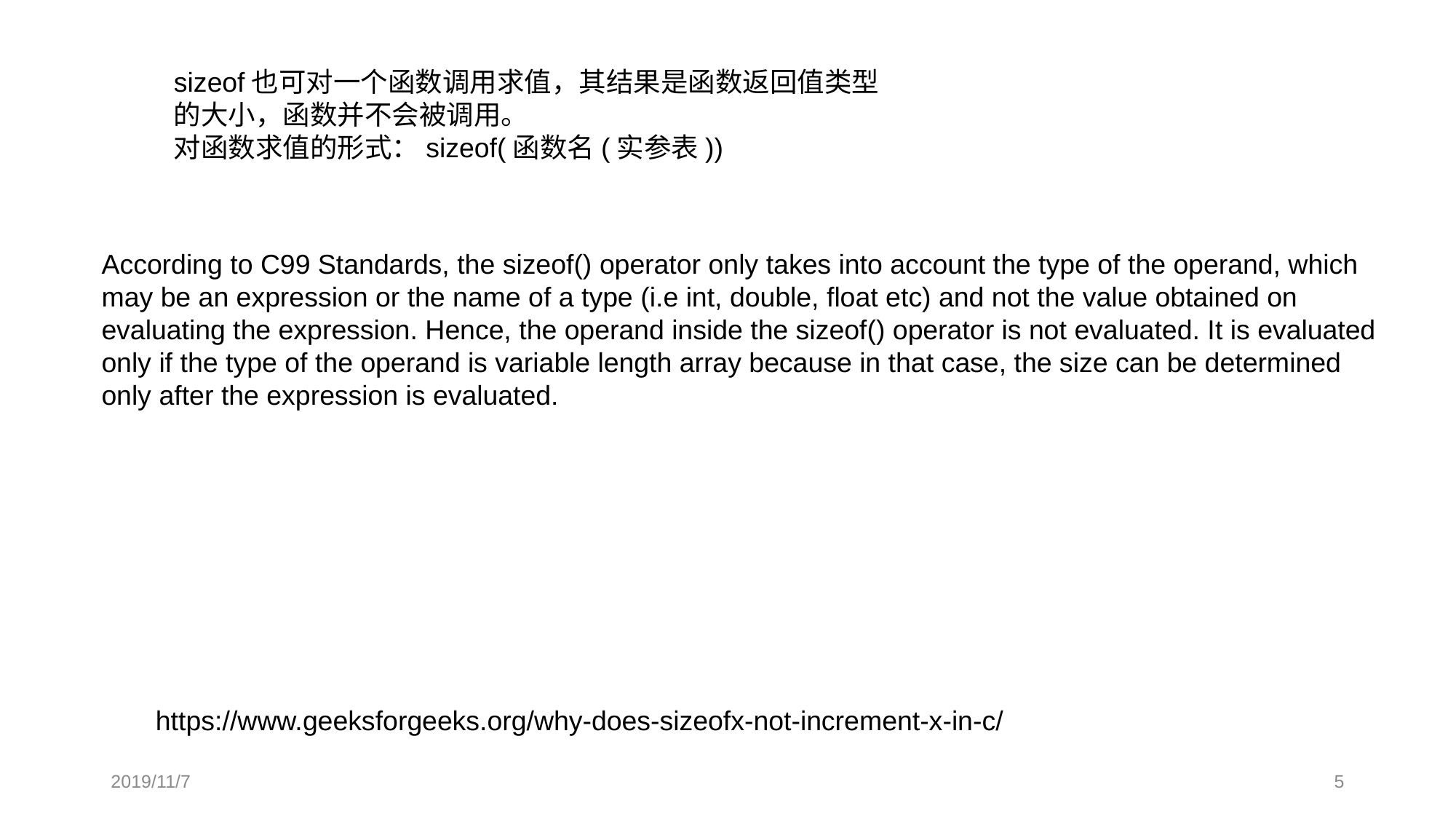

sizeof也可对一个函数调用求值，其结果是函数返回值类型的大小，函数并不会被调用。
对函数求值的形式：sizeof(函数名(实参表))
According to C99 Standards, the sizeof() operator only takes into account the type of the operand, which may be an expression or the name of a type (i.e int, double, float etc) and not the value obtained on evaluating the expression. Hence, the operand inside the sizeof() operator is not evaluated. It is evaluated only if the type of the operand is variable length array because in that case, the size can be determined only after the expression is evaluated.
https://www.geeksforgeeks.org/why-does-sizeofx-not-increment-x-in-c/
2019/11/7
5